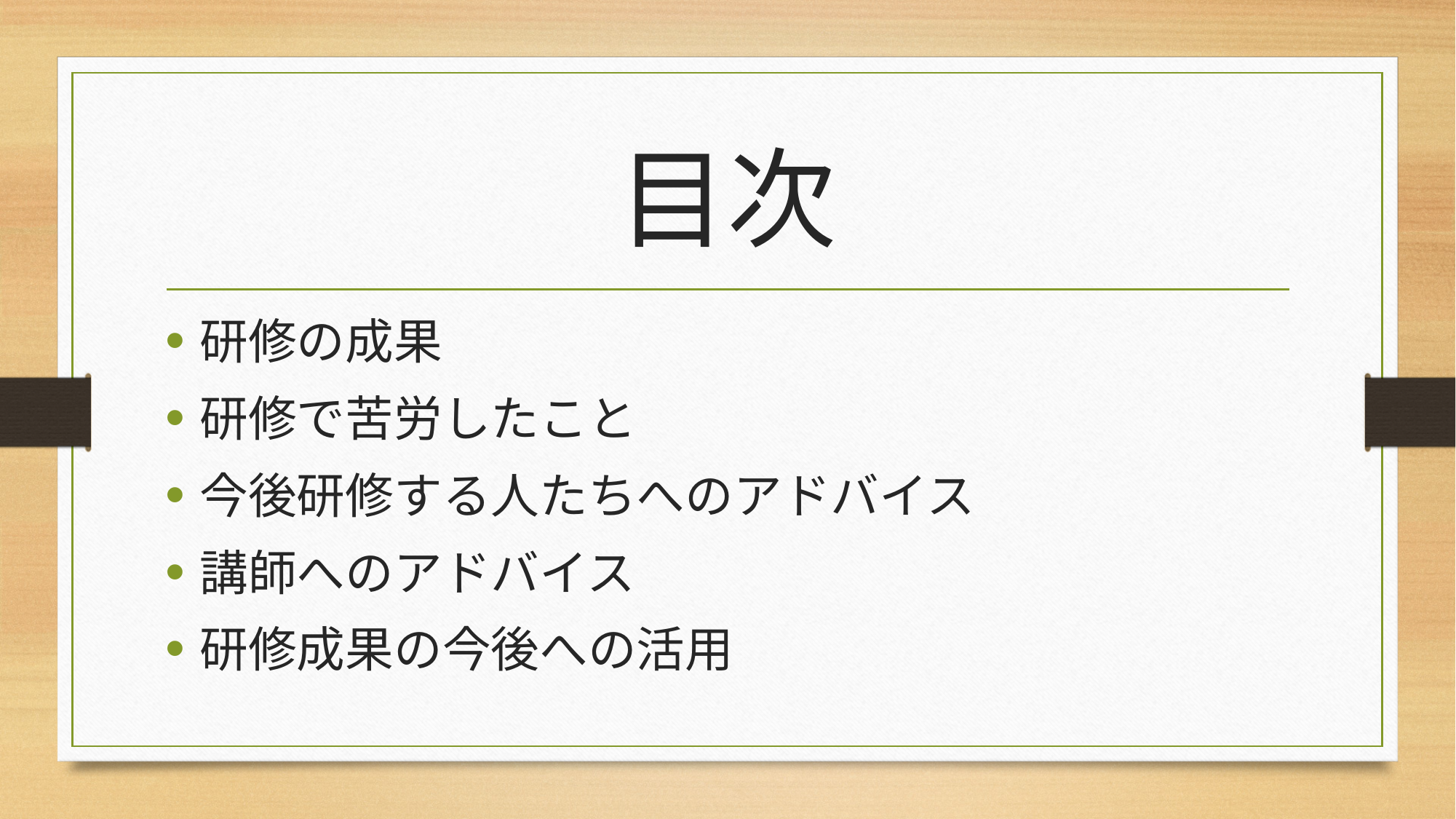

# 目次
研修の成果
研修で苦労したこと
今後研修する人たちへのアドバイス
講師へのアドバイス
研修成果の今後への活用